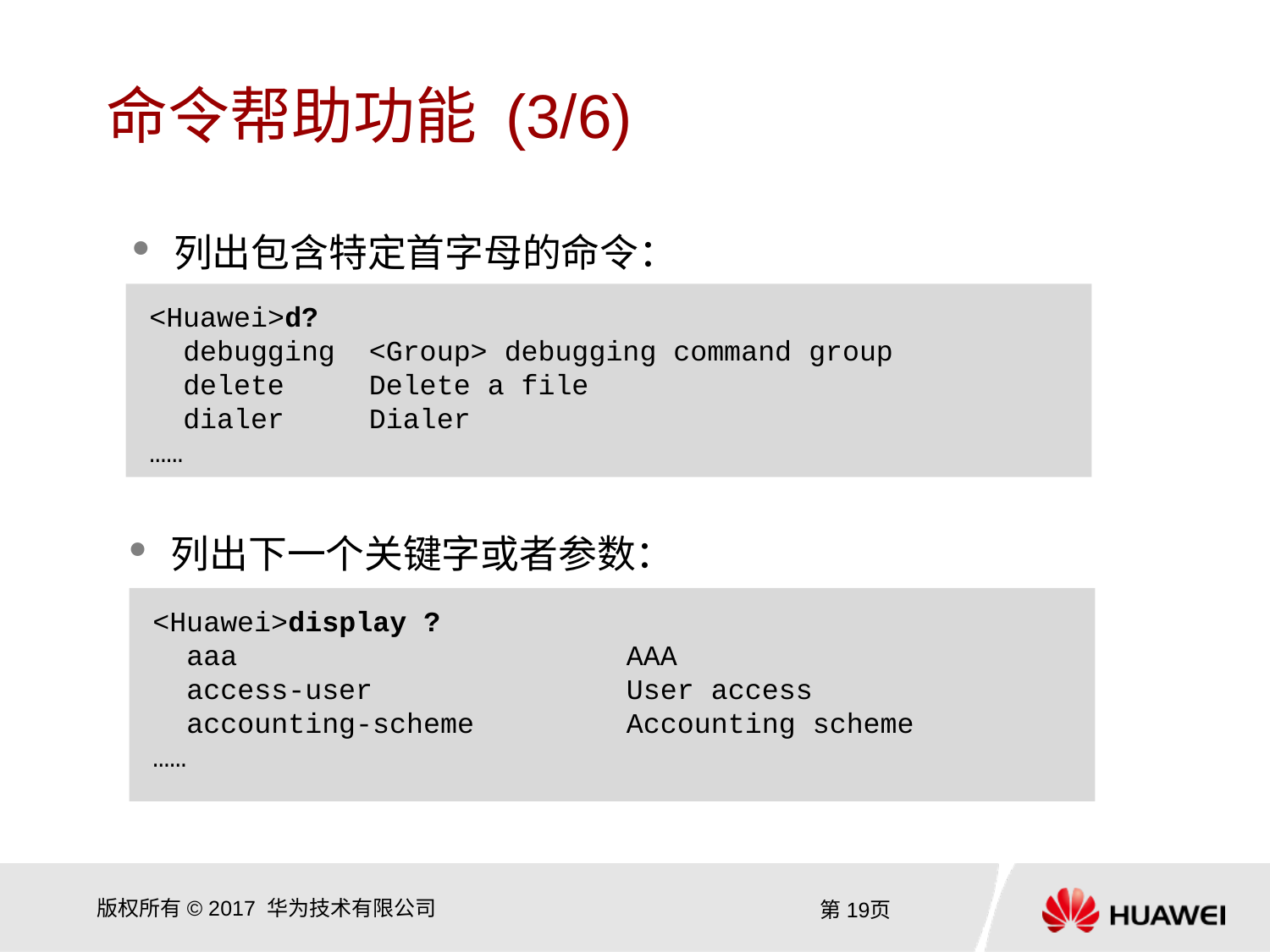

# 命令帮助功能 (3/6)
列出包含特定首字母的命令：

<Huawei>d?
  debugging  <Group> debugging command group
  delete     Delete a file
  dialer     Dialer
……
列出下一个关键字或者参数：

<Huawei>display ?
  aaa                       AAA
  access-user               User access
  accounting-scheme         Accounting scheme
……